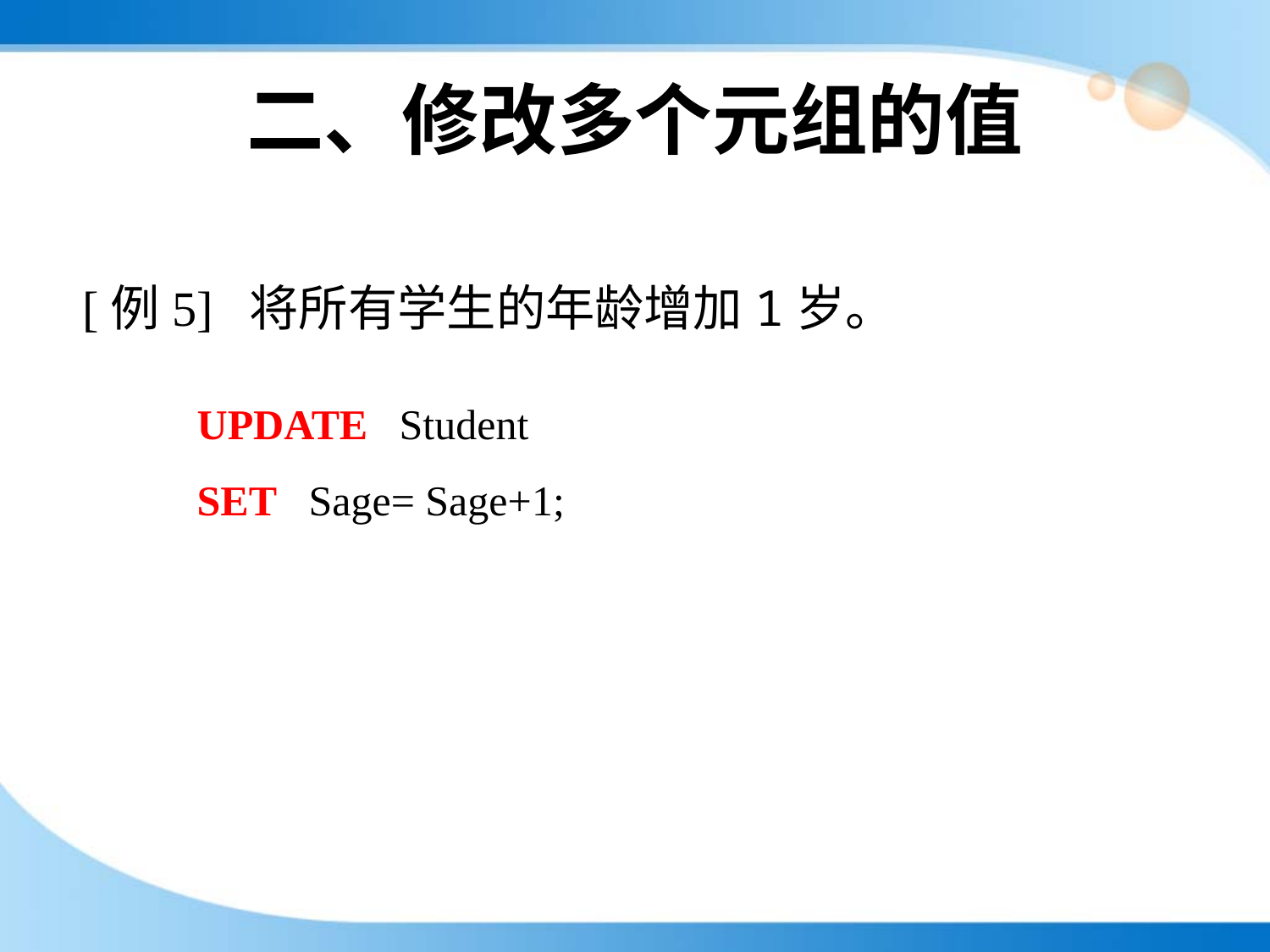

# 二、修改多个元组的值
[例5]  将所有学生的年龄增加1岁。
 UPDATE   Student
 SET   Sage= Sage+1;